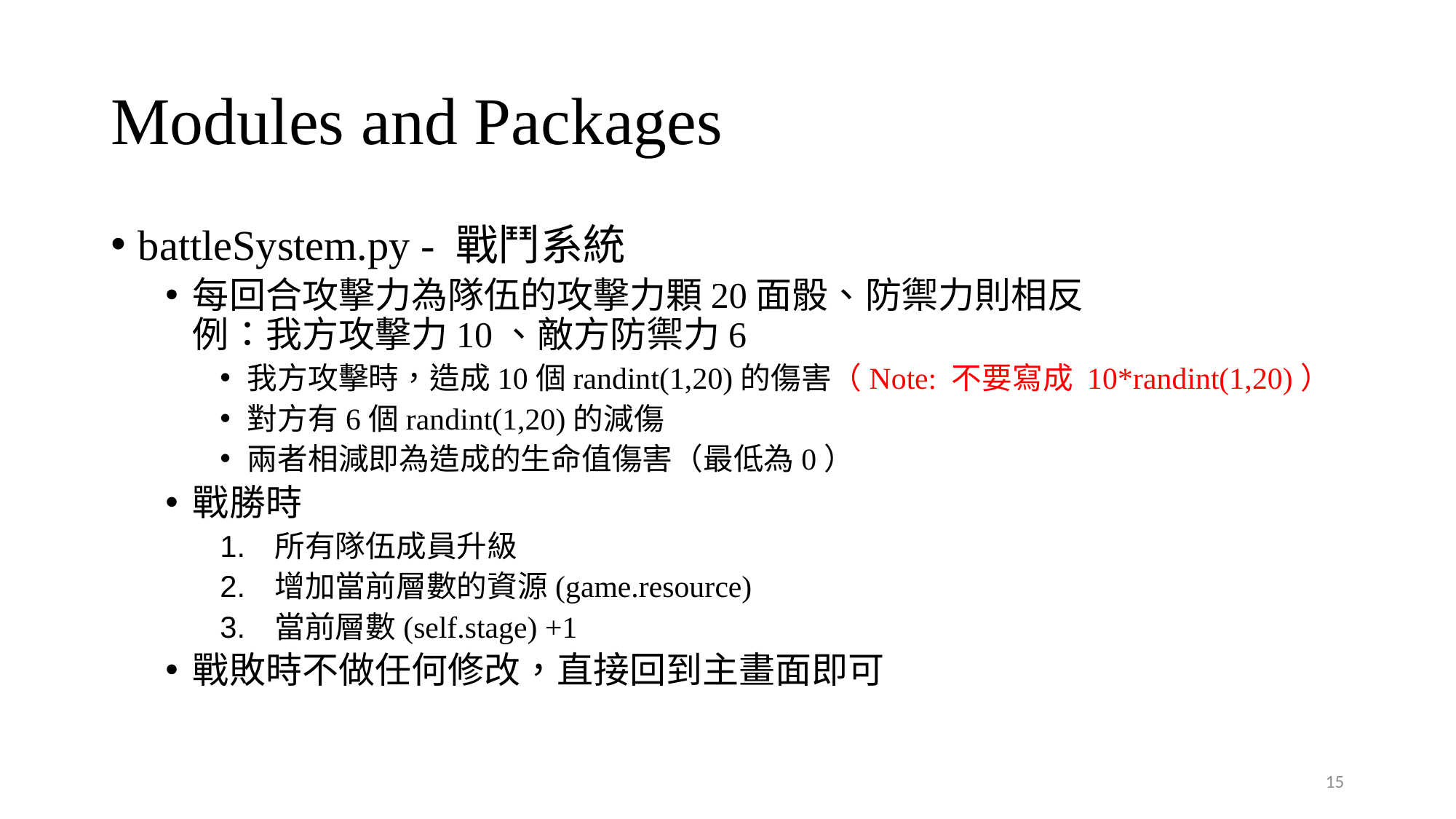

# Modules and Packages
battleSystem.py - 戰鬥系統
每回合攻擊力為隊伍的攻擊力顆20面骰、防禦力則相反
例：我方攻擊力10、敵方防禦力6
我方攻擊時，造成10個randint(1,20)的傷害（Note: 不要寫成 10*randint(1,20)）
對方有6個randint(1,20)的減傷
兩者相減即為造成的生命值傷害（最低為0）
戰勝時
所有隊伍成員升級
增加當前層數的資源(game.resource)
當前層數(self.stage) +1
戰敗時不做任何修改，直接回到主畫面即可
15